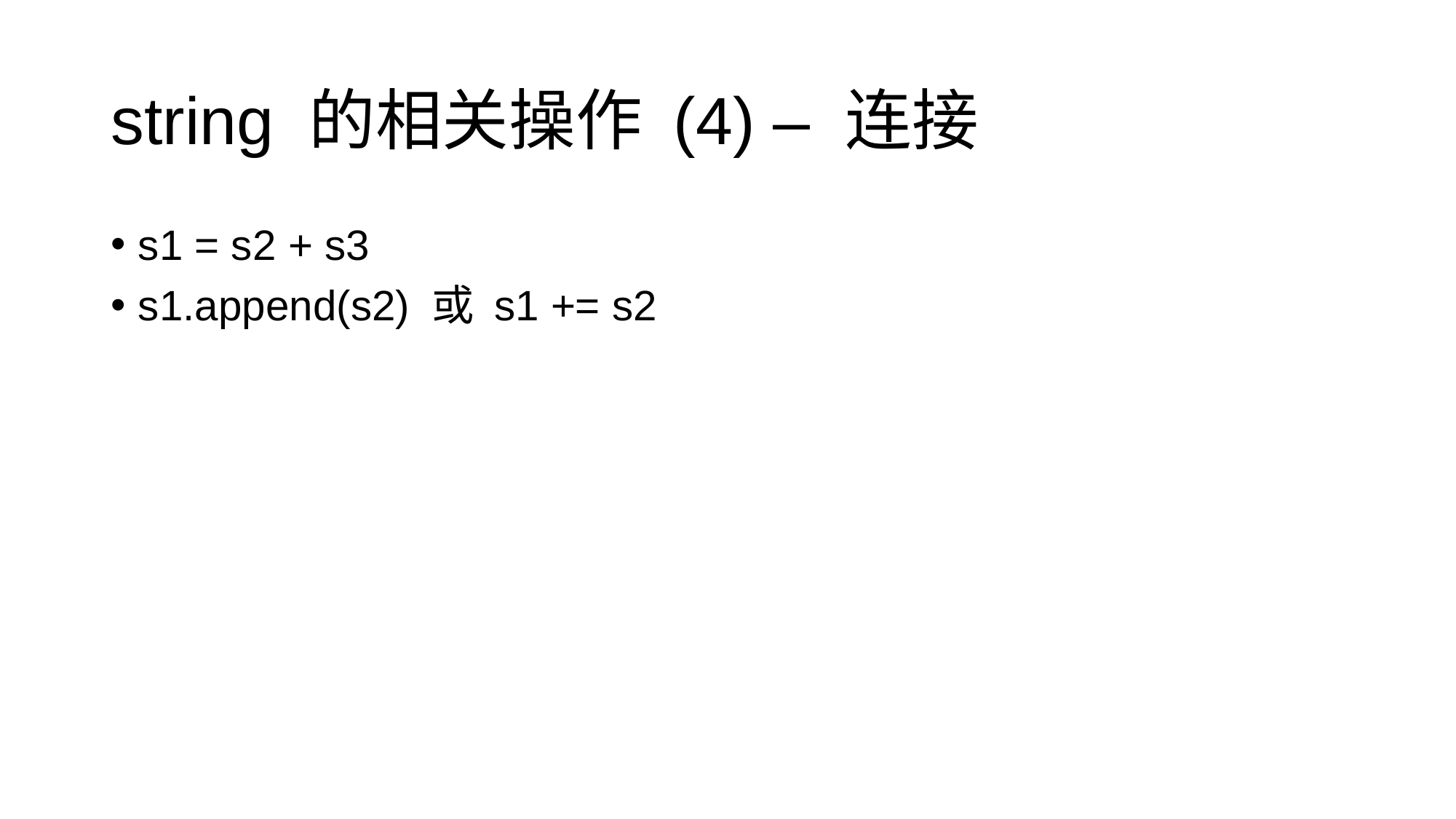

# string 的相关操作 (4) – 连接
s1 = s2 + s3
s1.append(s2) 或 s1 += s2